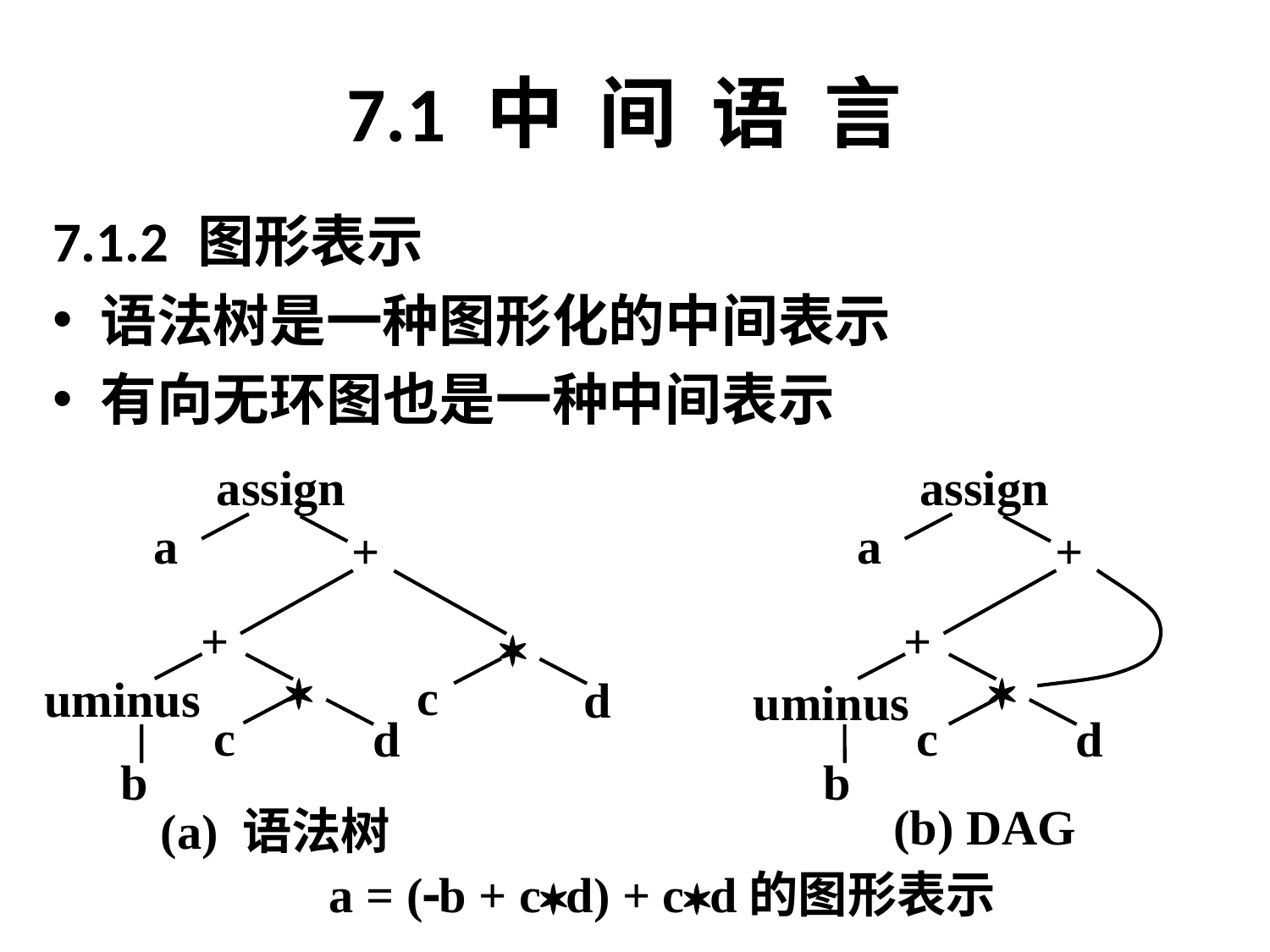

# 7.1 中  间  语  言
7.1.2 图形表示
语法树是一种图形化的中间表示
有向无环图也是一种中间表示
assign
a

+

+
∗

∗

c
uminus
d

c
d

b
(a) 语法树
 a = (−b + c∗d) + c∗d的图形表示
assign
a

+

+

∗
uminus

c
d

b
(b) DAG